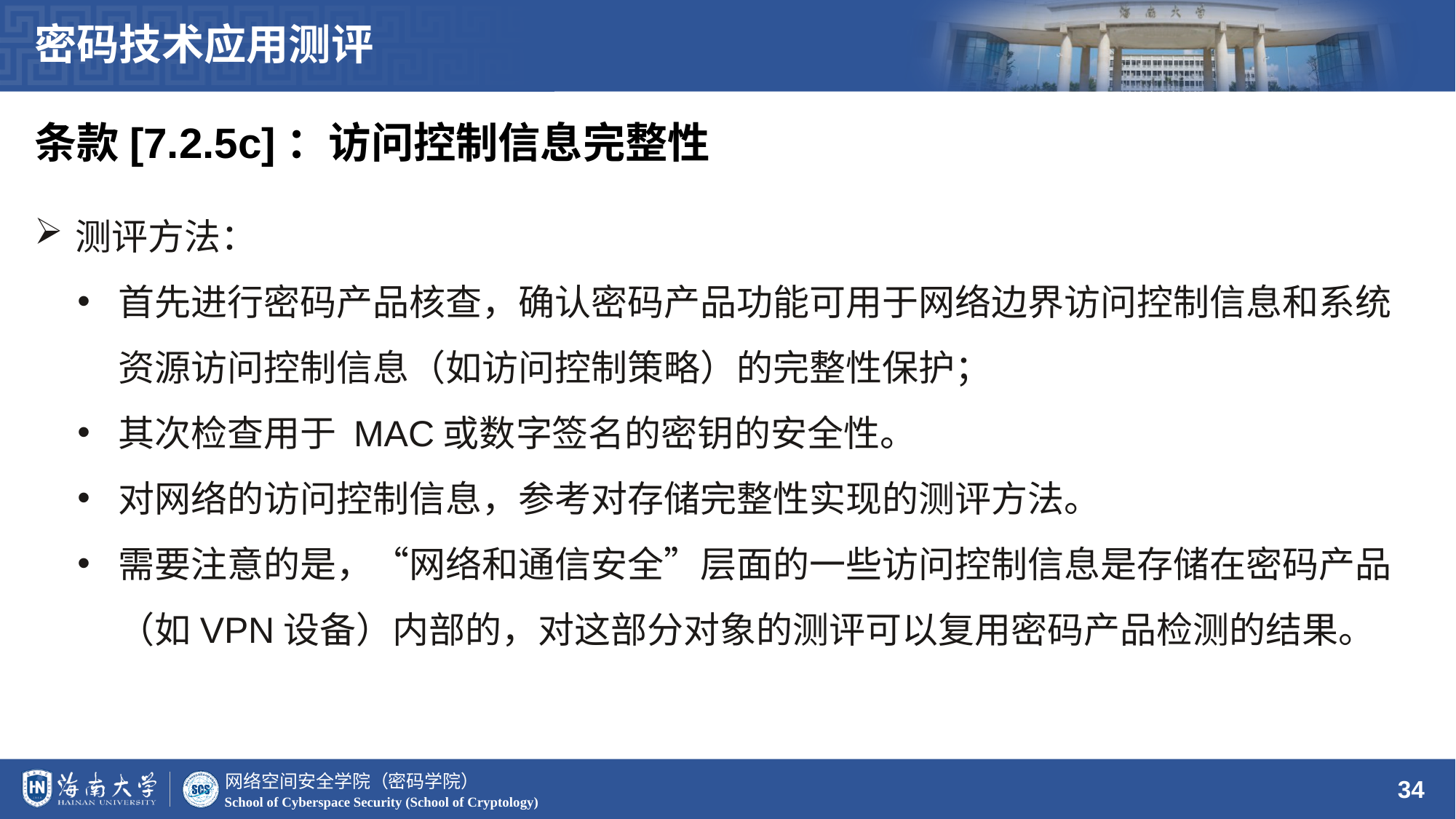

密码技术应用测评
条款[7.2.5c]：访问控制信息完整性
测评方法：
首先进行密码产品核查，确认密码产品功能可用于网络边界访问控制信息和系统资源访问控制信息（如访问控制策略）的完整性保护；
其次检查用于 MAC或数字签名的密钥的安全性。
对网络的访问控制信息，参考对存储完整性实现的测评方法。
需要注意的是，“网络和通信安全”层面的一些访问控制信息是存储在密码产品（如VPN设备）内部的，对这部分对象的测评可以复用密码产品检测的结果。
34